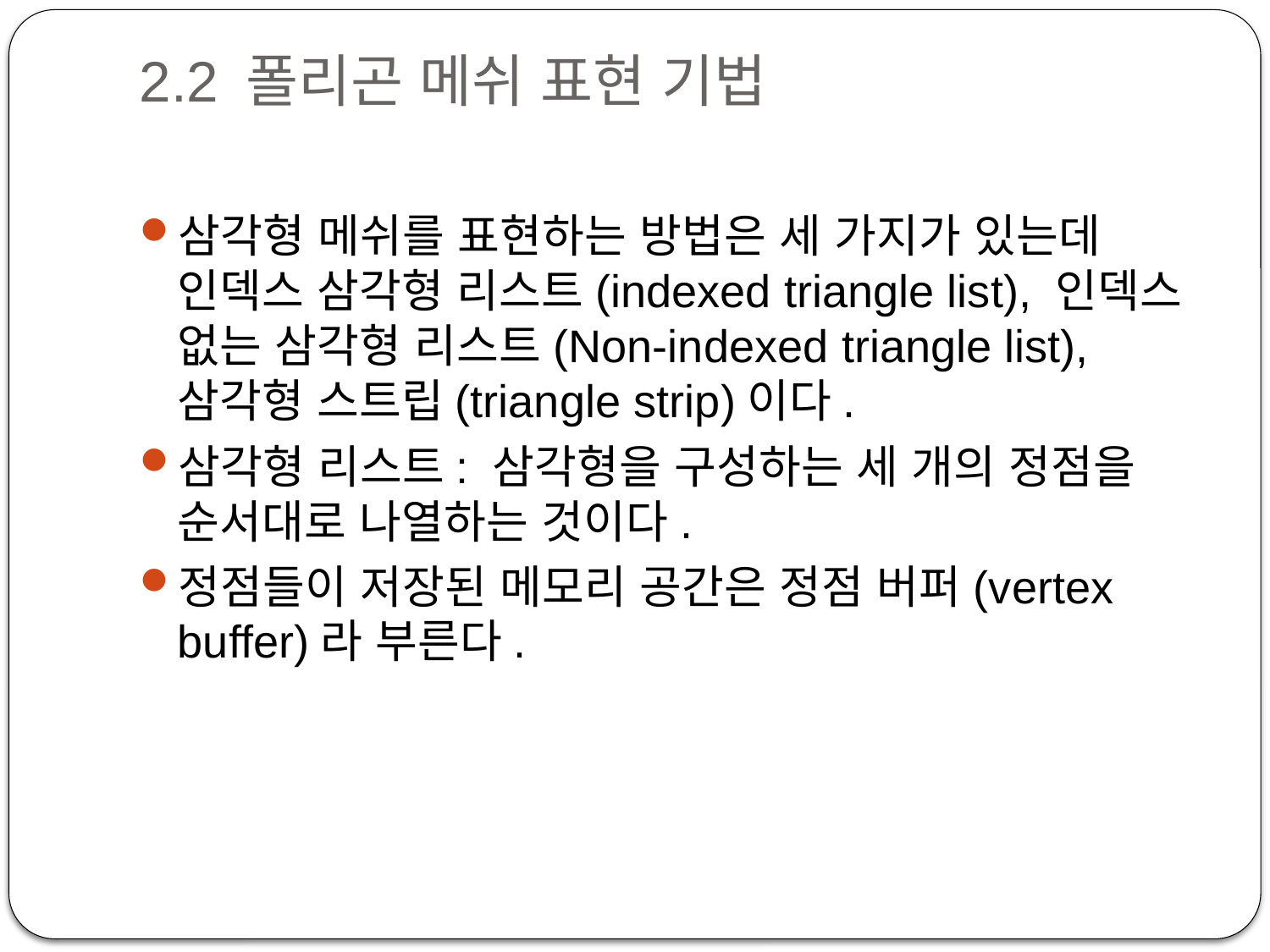

# 2.2 폴리곤 메쉬 표현 기법
삼각형 메쉬를 표현하는 방법은 세 가지가 있는데 인덱스 삼각형 리스트(indexed triangle list), 인덱스 없는 삼각형 리스트(Non-indexed triangle list), 삼각형 스트립(triangle strip)이다.
삼각형 리스트: 삼각형을 구성하는 세 개의 정점을 순서대로 나열하는 것이다.
정점들이 저장된 메모리 공간은 정점 버퍼(vertex buffer)라 부른다.